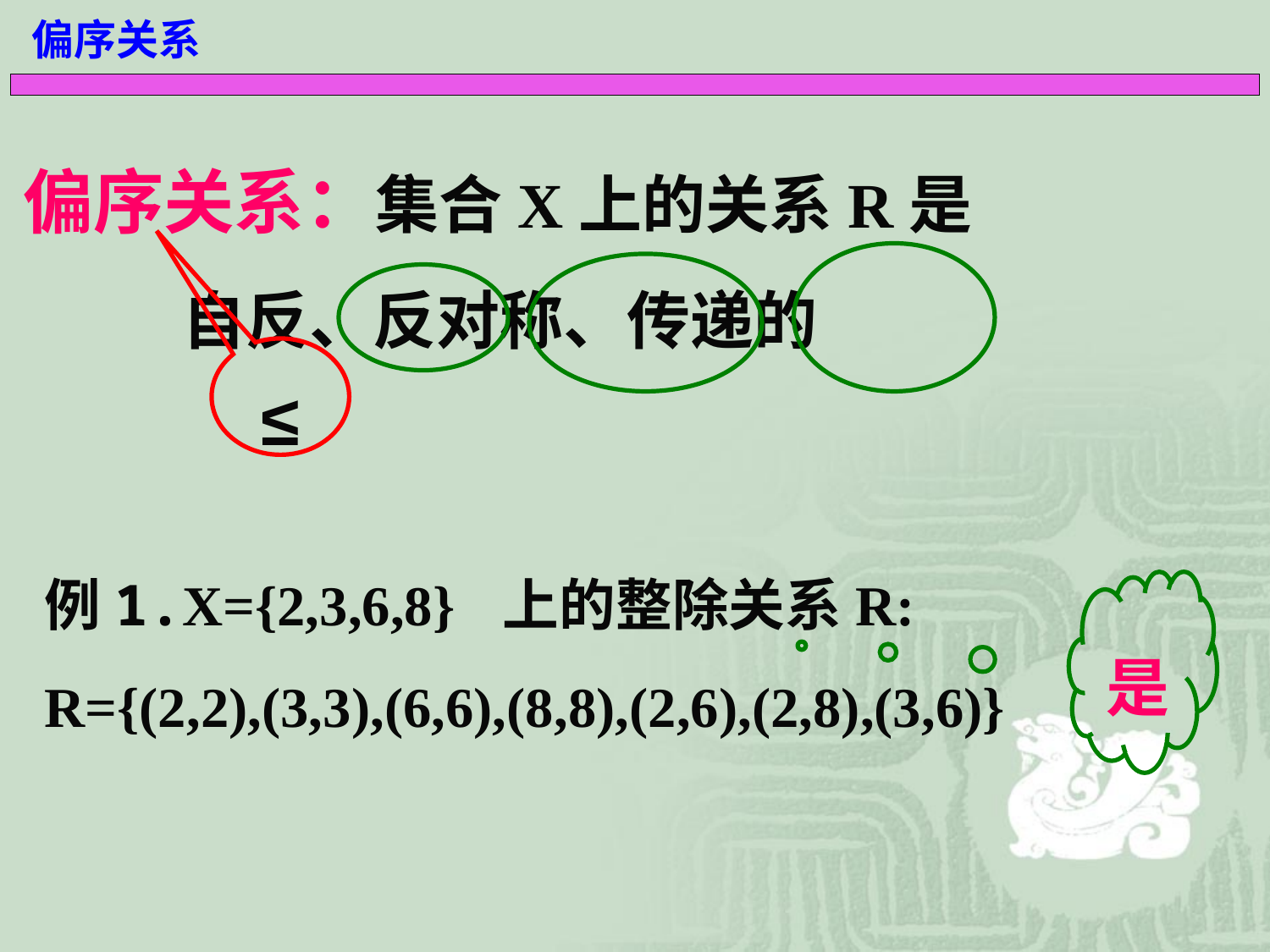

偏序关系

偏序关系：集合X上的关系R是
          自反、反对称、传递的

≤
例1.X={2,3,6,8} 上的整除关系R:
R={(2,2),(3,3),(6,6),(8,8),(2,6),(2,8),(3,6)}
是